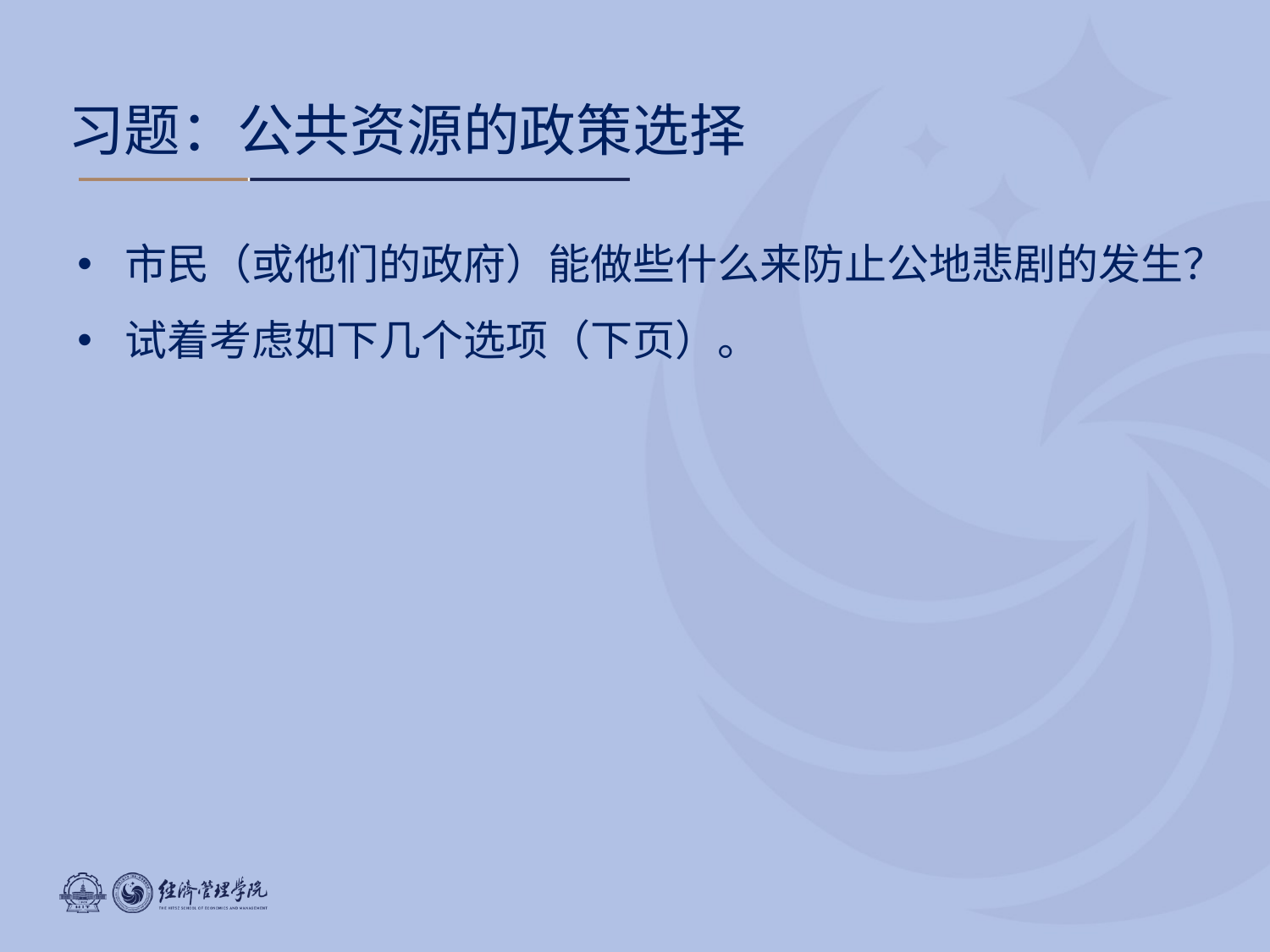

# 习题：公共资源的政策选择
市民（或他们的政府）能做些什么来防止公地悲剧的发生？
试着考虑如下几个选项（下页）。